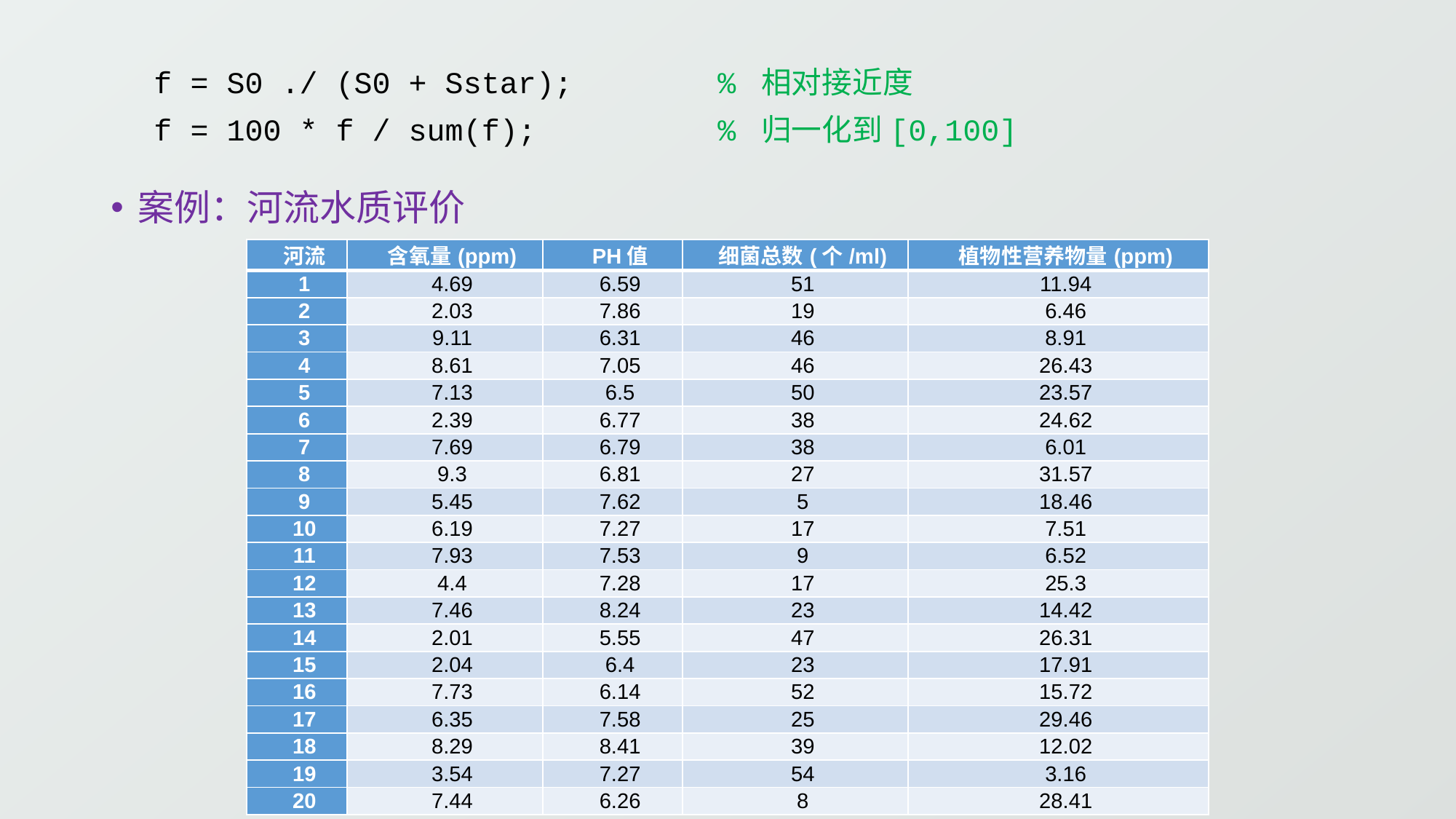

f = S0 ./ (S0 + Sstar);        % 相对接近度
f = 100 * f / sum(f);          % 归一化到[0,100]
案例：河流水质评价
| 河流 | 含氧量(ppm) | PH值 | 细菌总数(个/ml) | 植物性营养物量(ppm) |
| --- | --- | --- | --- | --- |
| 1 | 4.69 | 6.59 | 51 | 11.94 |
| 2 | 2.03 | 7.86 | 19 | 6.46 |
| 3 | 9.11 | 6.31 | 46 | 8.91 |
| 4 | 8.61 | 7.05 | 46 | 26.43 |
| 5 | 7.13 | 6.5 | 50 | 23.57 |
| 6 | 2.39 | 6.77 | 38 | 24.62 |
| 7 | 7.69 | 6.79 | 38 | 6.01 |
| 8 | 9.3 | 6.81 | 27 | 31.57 |
| 9 | 5.45 | 7.62 | 5 | 18.46 |
| 10 | 6.19 | 7.27 | 17 | 7.51 |
| 11 | 7.93 | 7.53 | 9 | 6.52 |
| 12 | 4.4 | 7.28 | 17 | 25.3 |
| 13 | 7.46 | 8.24 | 23 | 14.42 |
| 14 | 2.01 | 5.55 | 47 | 26.31 |
| 15 | 2.04 | 6.4 | 23 | 17.91 |
| 16 | 7.73 | 6.14 | 52 | 15.72 |
| 17 | 6.35 | 7.58 | 25 | 29.46 |
| 18 | 8.29 | 8.41 | 39 | 12.02 |
| 19 | 3.54 | 7.27 | 54 | 3.16 |
| 20 | 7.44 | 6.26 | 8 | 28.41 |